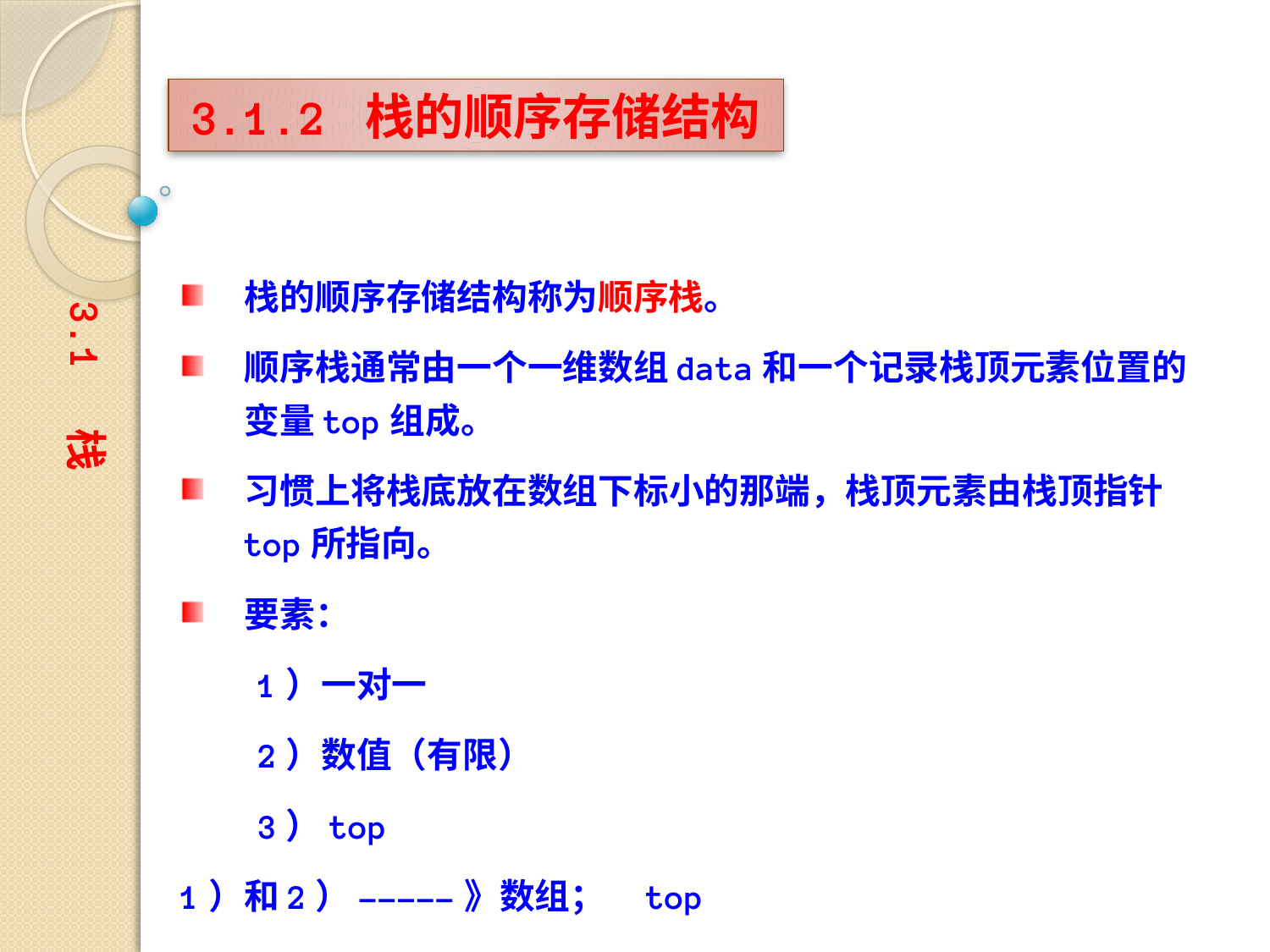

3.1.2 栈的顺序存储结构
栈的顺序存储结构称为顺序栈。
顺序栈通常由一个一维数组data和一个记录栈顶元素位置的变量top组成。
习惯上将栈底放在数组下标小的那端，栈顶元素由栈顶指针top所指向。
要素：
    1）一对一
    2）数值（有限）
    3）top
1）和2）-----》数组；    top
3.1  栈